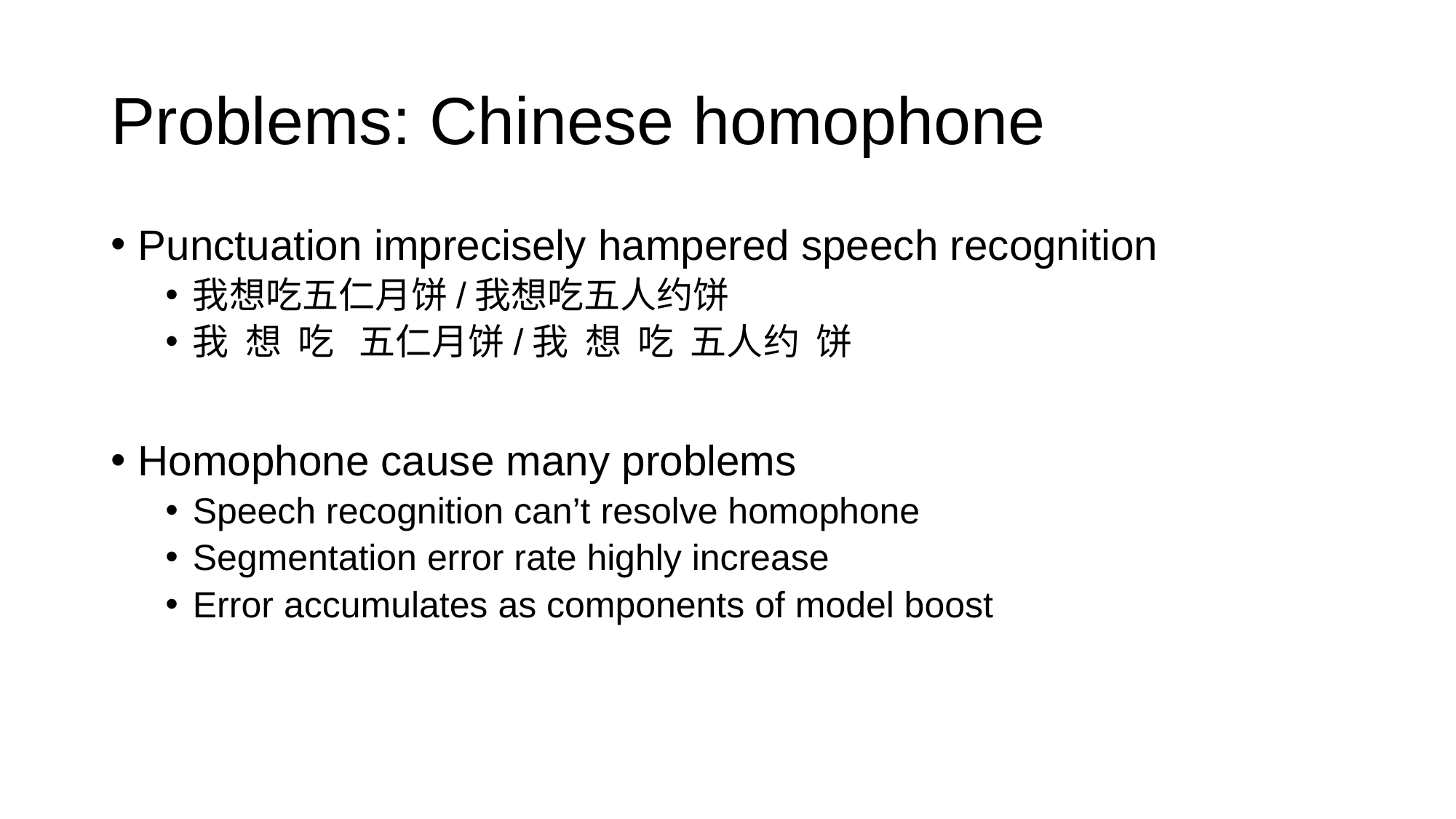

# Problems: Chinese homophone
Punctuation imprecisely hampered speech recognition
我想吃五仁月饼/我想吃五人约饼
我  想  吃   五仁月饼/我  想  吃  五人约  饼

Homophone cause many problems
Speech recognition can’t resolve homophone
Segmentation error rate highly increase
Error accumulates as components of model boost